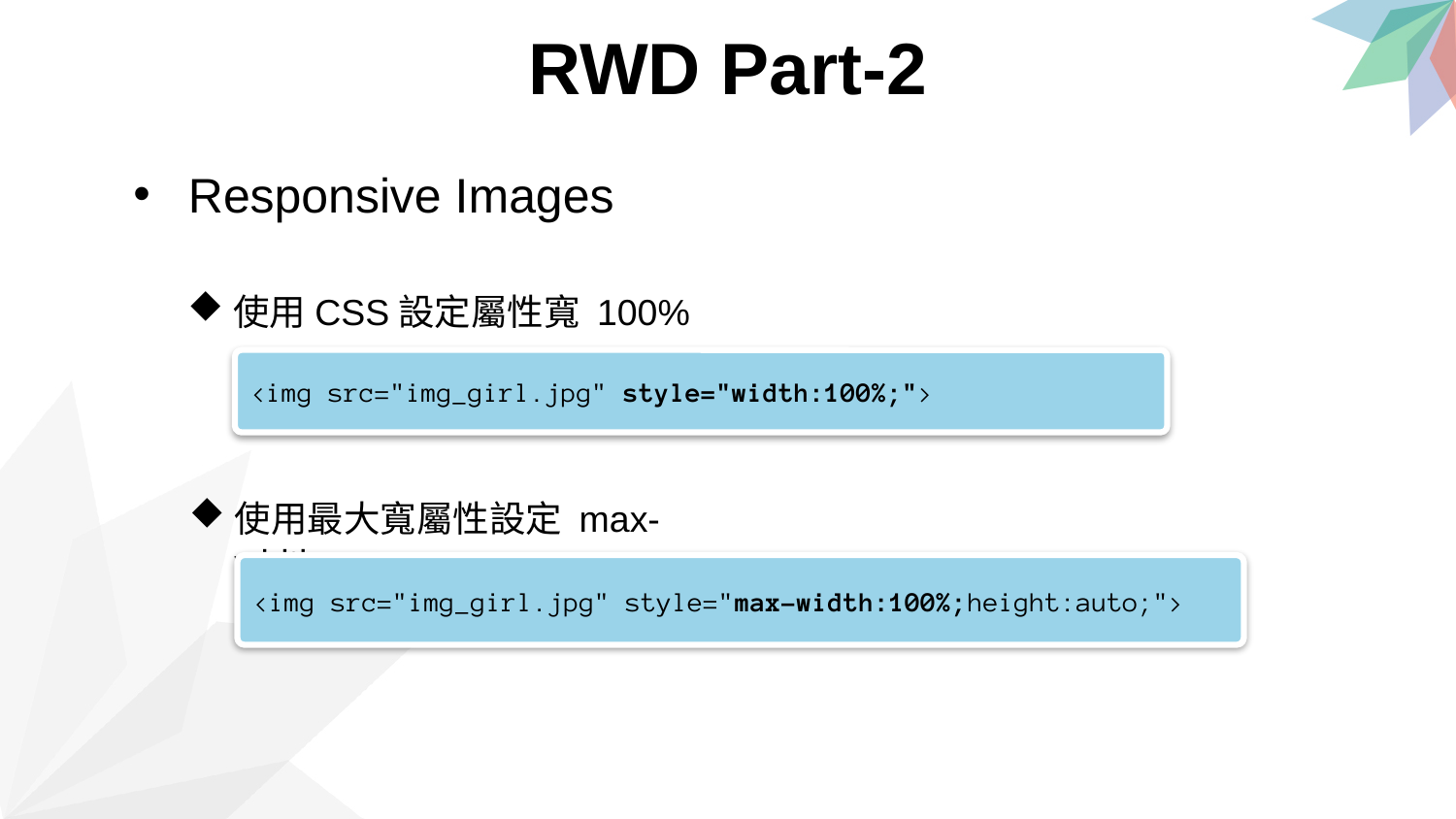

RWD Part-2
Responsive Images
使用CSS設定屬性寬 100%
<img src="img_girl.jpg" style="width:100%;">
使用最大寬屬性設定 max-width
<img src="img_girl.jpg" style="max-width:100%;height:auto;">